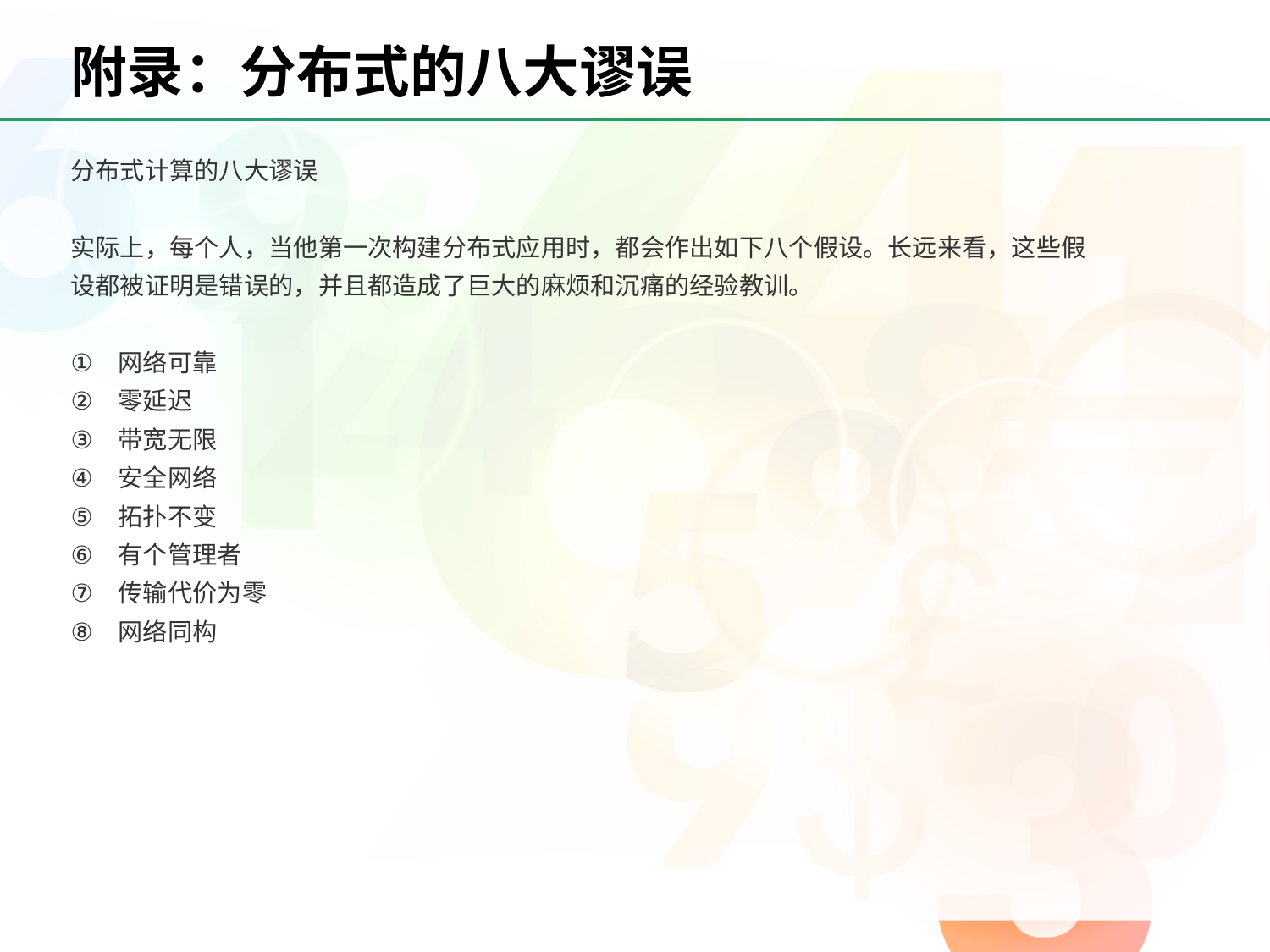

# 附录：分布式的八大谬误
分布式计算的八大谬误

实际上，每个人，当他第一次构建分布式应用时，都会作出如下八个假设。长远来看，这些假设都被证明是错误的，并且都造成了巨大的麻烦和沉痛的经验教训。

网络可靠
零延迟
带宽无限
安全网络
拓扑不变
有个管理者
传输代价为零
网络同构